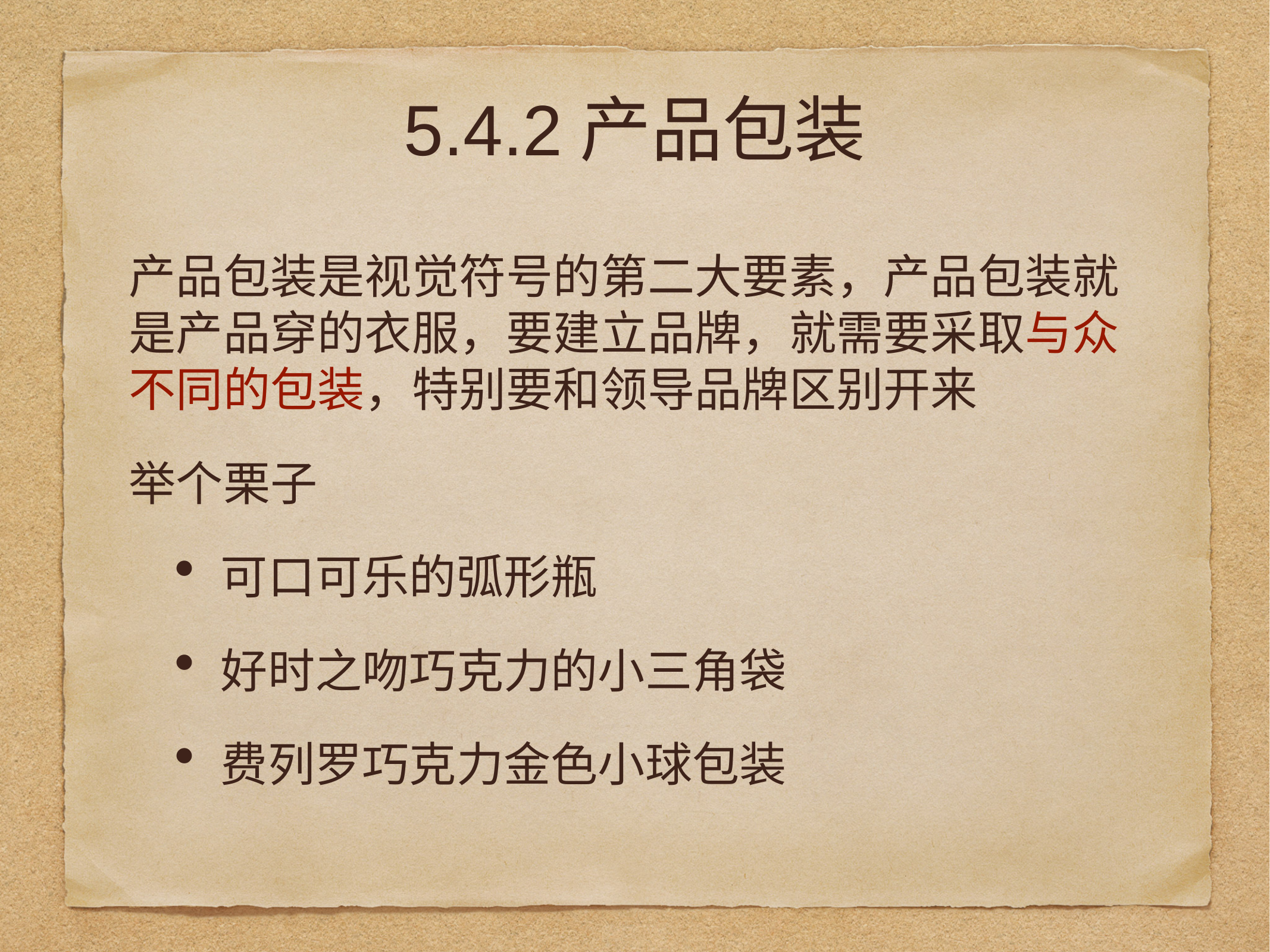

# 5.4.2产品包装
产品包装是视觉符号的第二大要素，产品包装就是产品穿的衣服，要建立品牌，就需要采取与众不同的包装，特别要和领导品牌区别开来
举个栗子
可口可乐的弧形瓶
好时之吻巧克力的小三角袋
费列罗巧克力金色小球包装